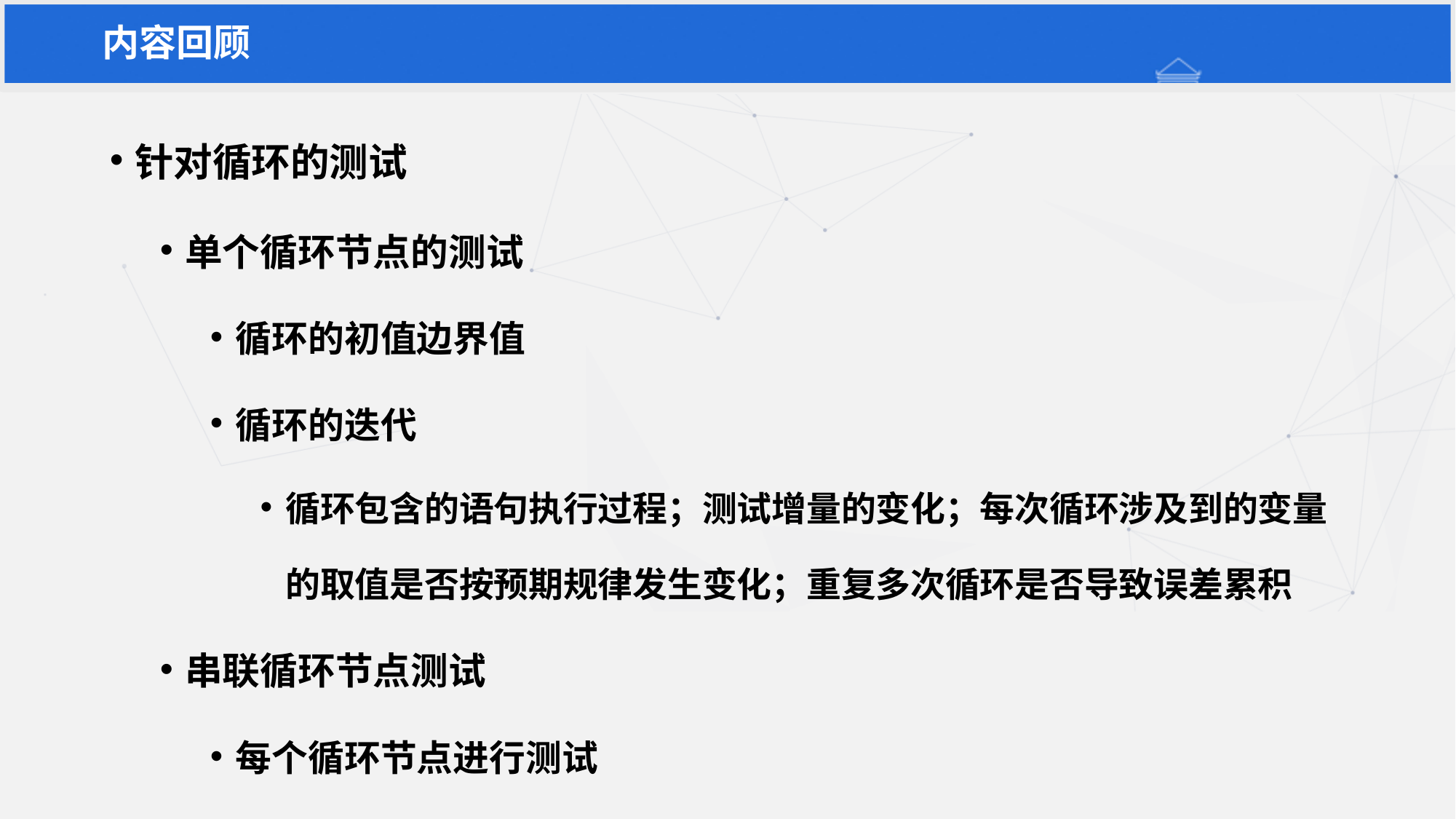

内容回顾
针对循环的测试
单个循环节点的测试
循环的初值边界值
循环的迭代
循环包含的语句执行过程；测试增量的变化；每次循环涉及到的变量的取值是否按预期规律发生变化；重复多次循环是否导致误差累积
串联循环节点测试
每个循环节点进行测试